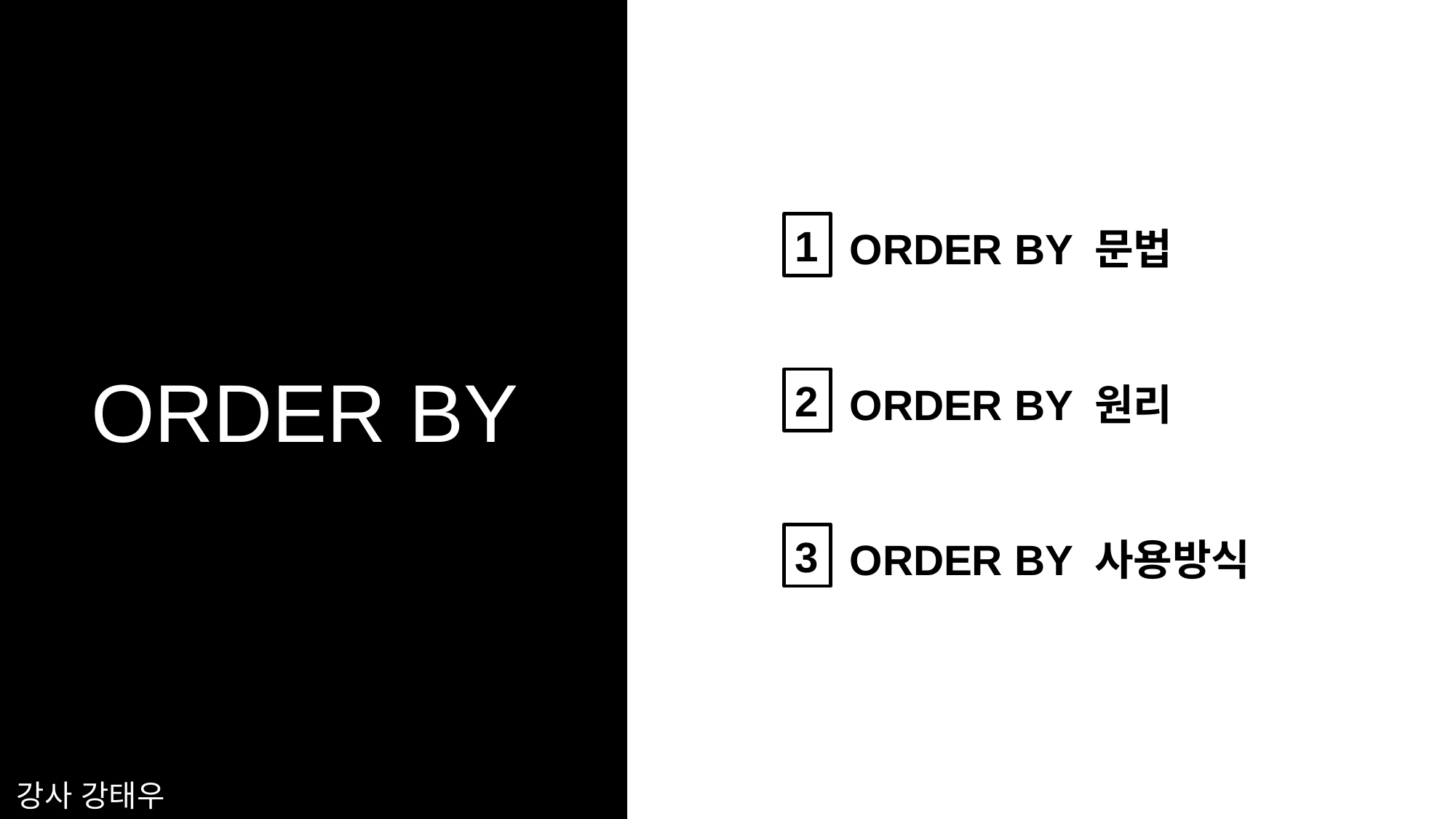

1
ORDER BY 문법
# ORDER BY
2
ORDER BY 원리
3
ORDER BY 사용방식
강사 강태우